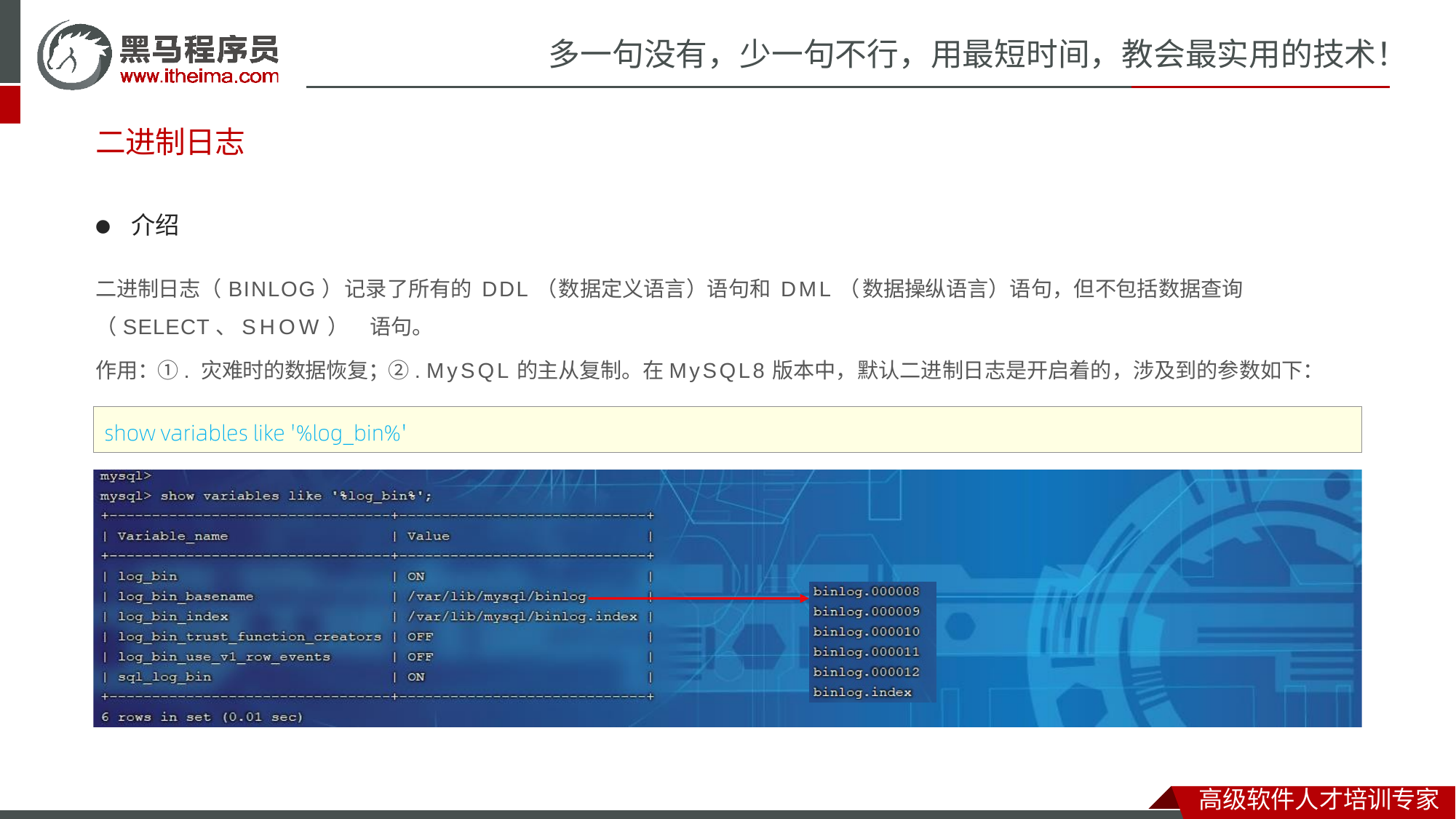

# 多一句没有，少一句不行，用最短时间，教会最实用的技术！

二进制日志

⚫	介绍
二进制日志（BINLOG）记录了所有的 DDL（数据定义语言）语句和 DML（数据操纵语言）语句，但不包括数据查询（SELECT、SHOW）  语句。
作用：①. 灾难时的数据恢复；②. MySQL的主从复制。在MySQL8版本中，默认二进制日志是开启着的，涉及到的参数如下：

高级软件人才培训专家